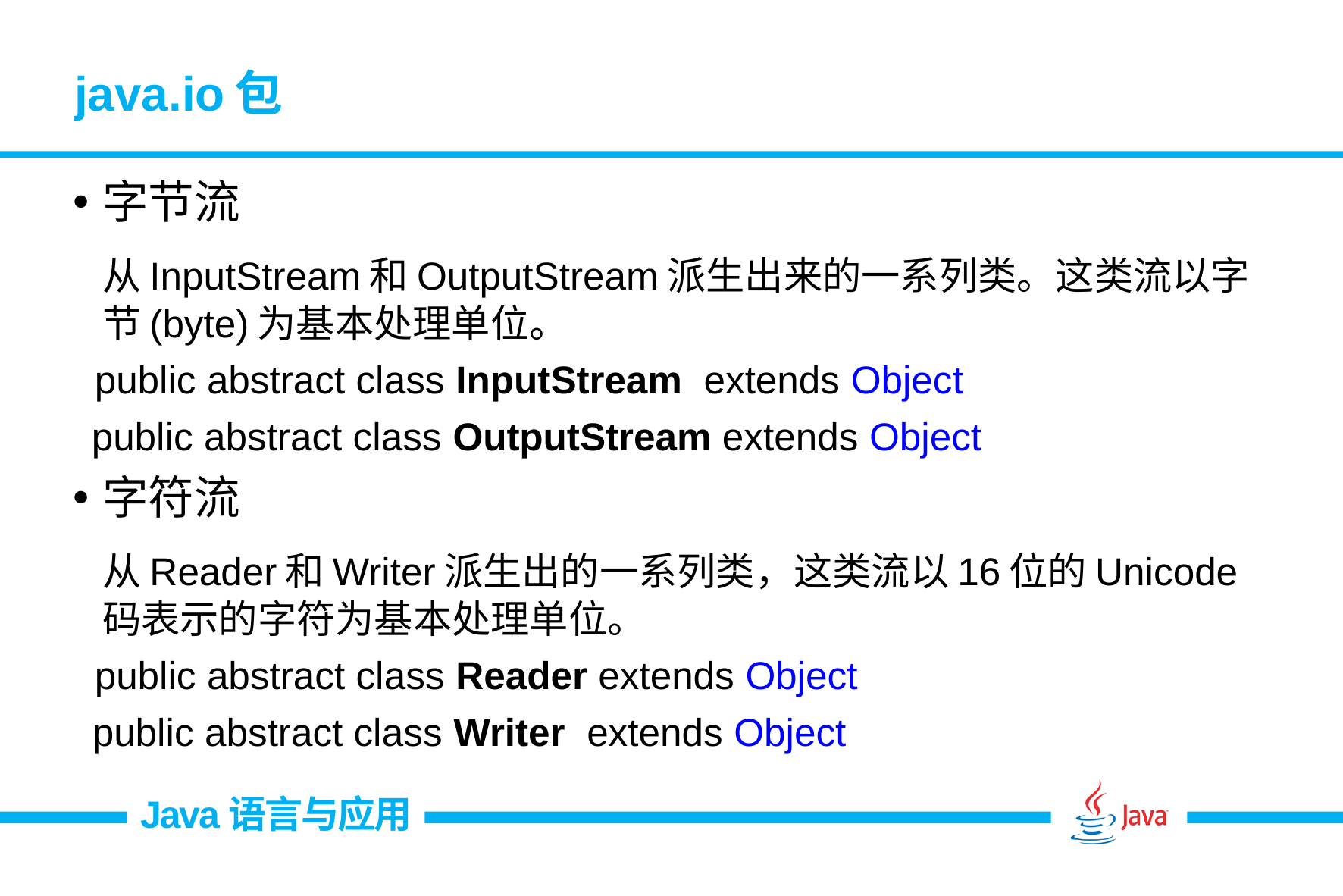

# java.io包
字节流
	从InputStream和OutputStream派生出来的一系列类。这类流以字节(byte)为基本处理单位。
  public abstract class InputStream  extends Object
  public abstract class OutputStream extends Object
字符流
	从Reader和Writer派生出的一系列类，这类流以16位的Unicode码表示的字符为基本处理单位。
  public abstract class Reader extends Object
  public abstract class Writer  extends Object
43